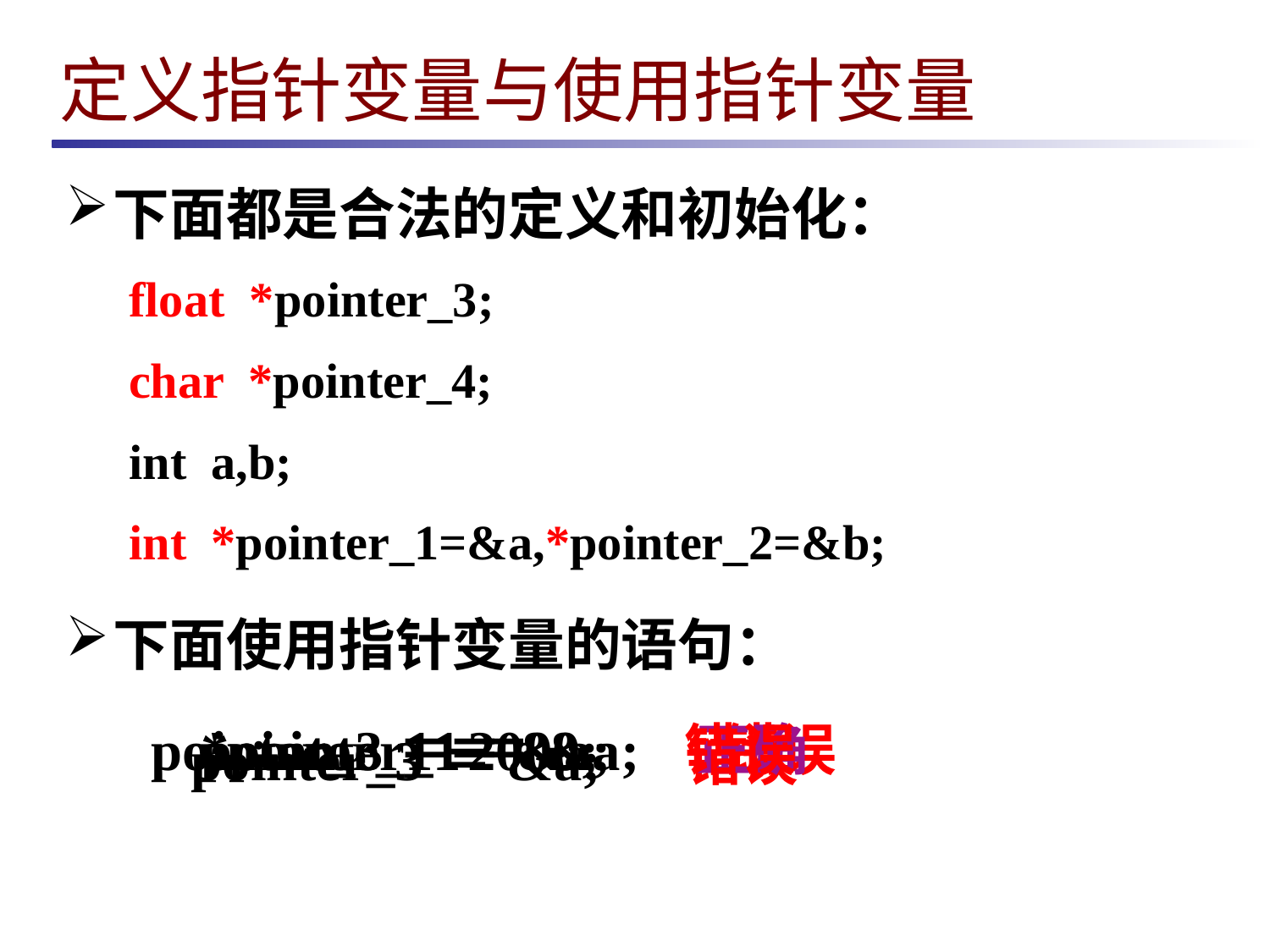

# 定义指针变量与使用指针变量
下面都是合法的定义和初始化：
float  *pointer_3;
char  *pointer_4;
int  a,b;
int  *pointer_1=&a,*pointer_2=&b;
下面使用指针变量的语句：
pointer_3＝2000;     错误
*pointer_1＝&a;     错误
pointer_1＝&a;     正确
pointer_3＝&a;     错误